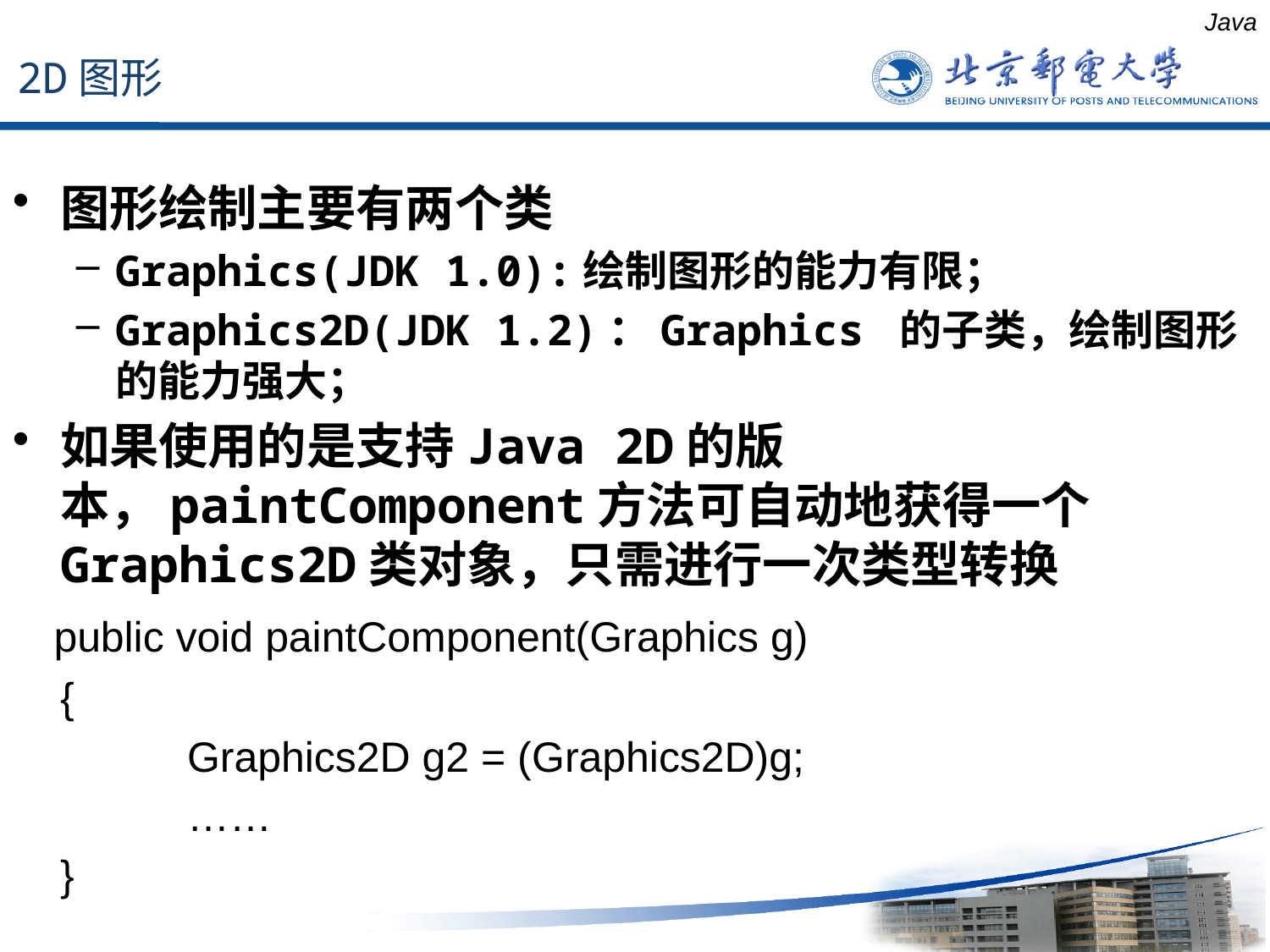

2D图形
Java
图形绘制主要有两个类
Graphics(JDK 1.0):绘制图形的能力有限；
Graphics2D(JDK 1.2)：Graphics 的子类，绘制图形的能力强大；
如果使用的是支持Java 2D的版本，paintComponent方法可自动地获得一个Graphics2D类对象，只需进行一次类型转换
   public void paintComponent(Graphics g)
	{
		Graphics2D g2 = (Graphics2D)g;
		……
	}